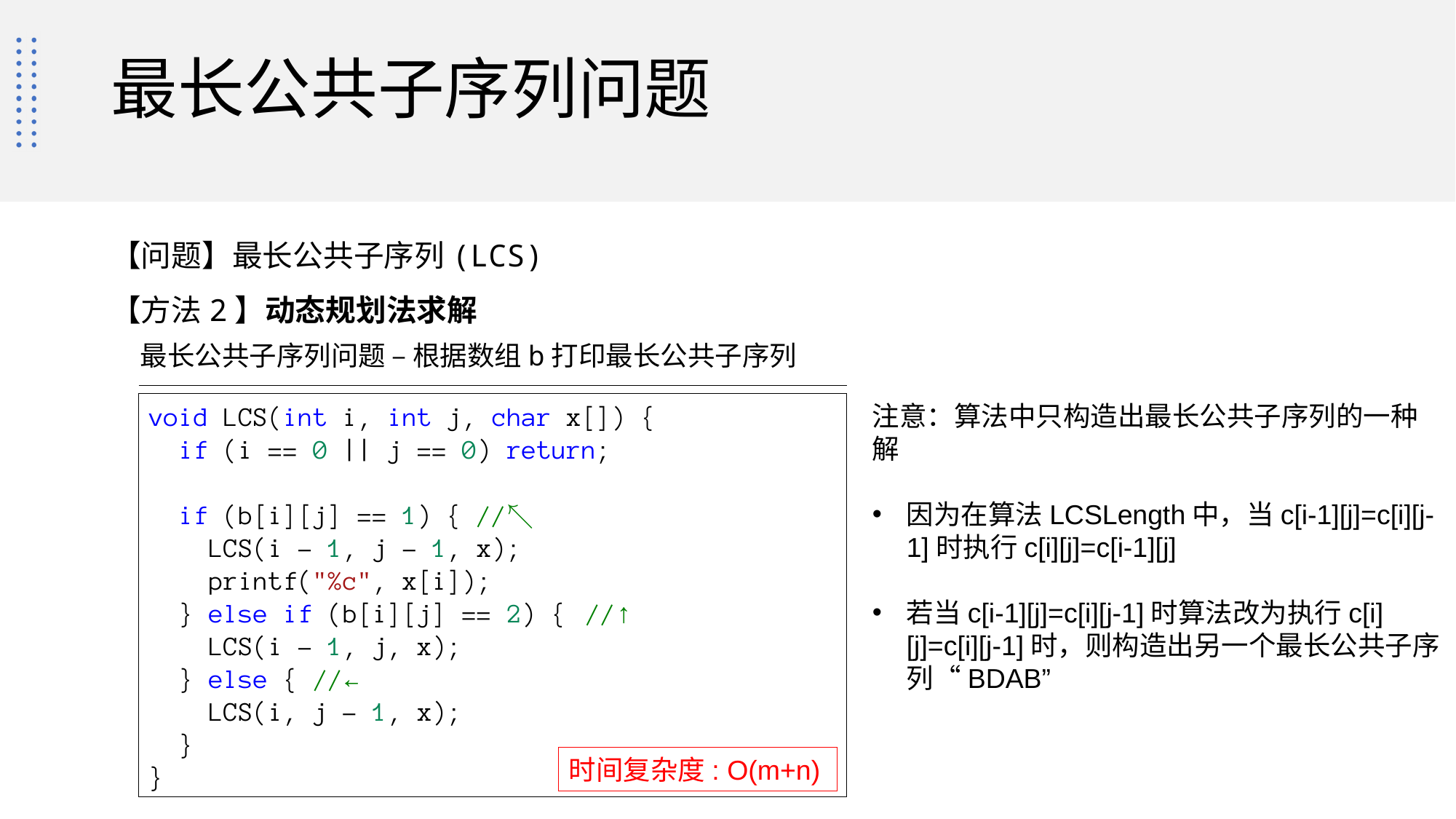

# 最长公共子序列问题
【问题】最长公共子序列(LCS)
【方法2】动态规划法求解
最长公共子序列问题 – 根据数组b打印最长公共子序列
void LCS(int i, int j, char x[]) {
  if (i == 0 || j == 0) return;

  if (b[i][j] == 1) {	//↖
    LCS(i - 1, j - 1, x);
    printf("%c", x[i]);
  } else if (b[i][j] == 2) {	//↑
    LCS(i - 1, j, x);
  } else { //←
    LCS(i, j - 1, x);
  }
}
注意：算法中只构造出最长公共子序列的一种解

因为在算法LCSLength中，当c[i-1][j]=c[i][j-1]时执行c[i][j]=c[i-1][j]

若当c[i-1][j]=c[i][j-1]时算法改为执行c[i][j]=c[i][j-1]时，则构造出另一个最长公共子序列“BDAB”
时间复杂度: O(m+n)